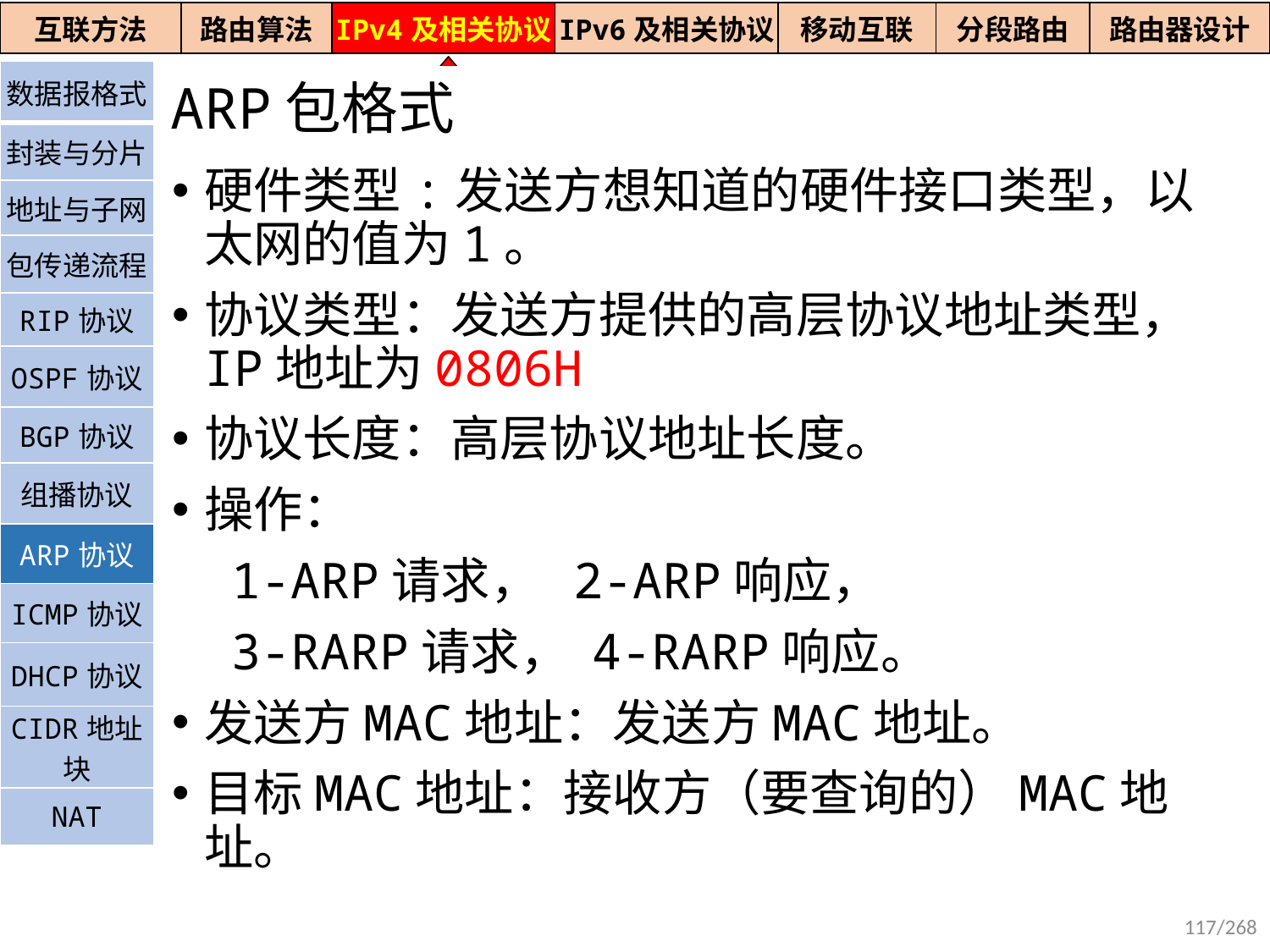

| 互联方法 | 路由算法 | IPv4及相关协议 | IPv6及相关协议 | 移动互联 | 分段路由 | 路由器设计 |
| --- | --- | --- | --- | --- | --- | --- |

| 数据报格式 |
| --- |
| 封装与分片 |
| 地址与子网 |
| 包传递流程 |
| RIP协议 |
| OSPF协议 |
| BGP协议 |
| 组播协议 |
| ARP协议 |
| ICMP协议 |
| DHCP协议 |
| CIDR地址块 |
| NAT |
ARP包格式
硬件类型:发送方想知道的硬件接口类型，以太网的值为1。
协议类型：发送方提供的高层协议地址类型，IP地址为0806H
协议长度：高层协议地址长度。
操作：
  1-ARP请求，  2-ARP响应，
  3-RARP请求， 4-RARP响应。
发送方MAC地址：发送方MAC地址。
目标MAC地址：接收方（要查询的）MAC地址。
117/268